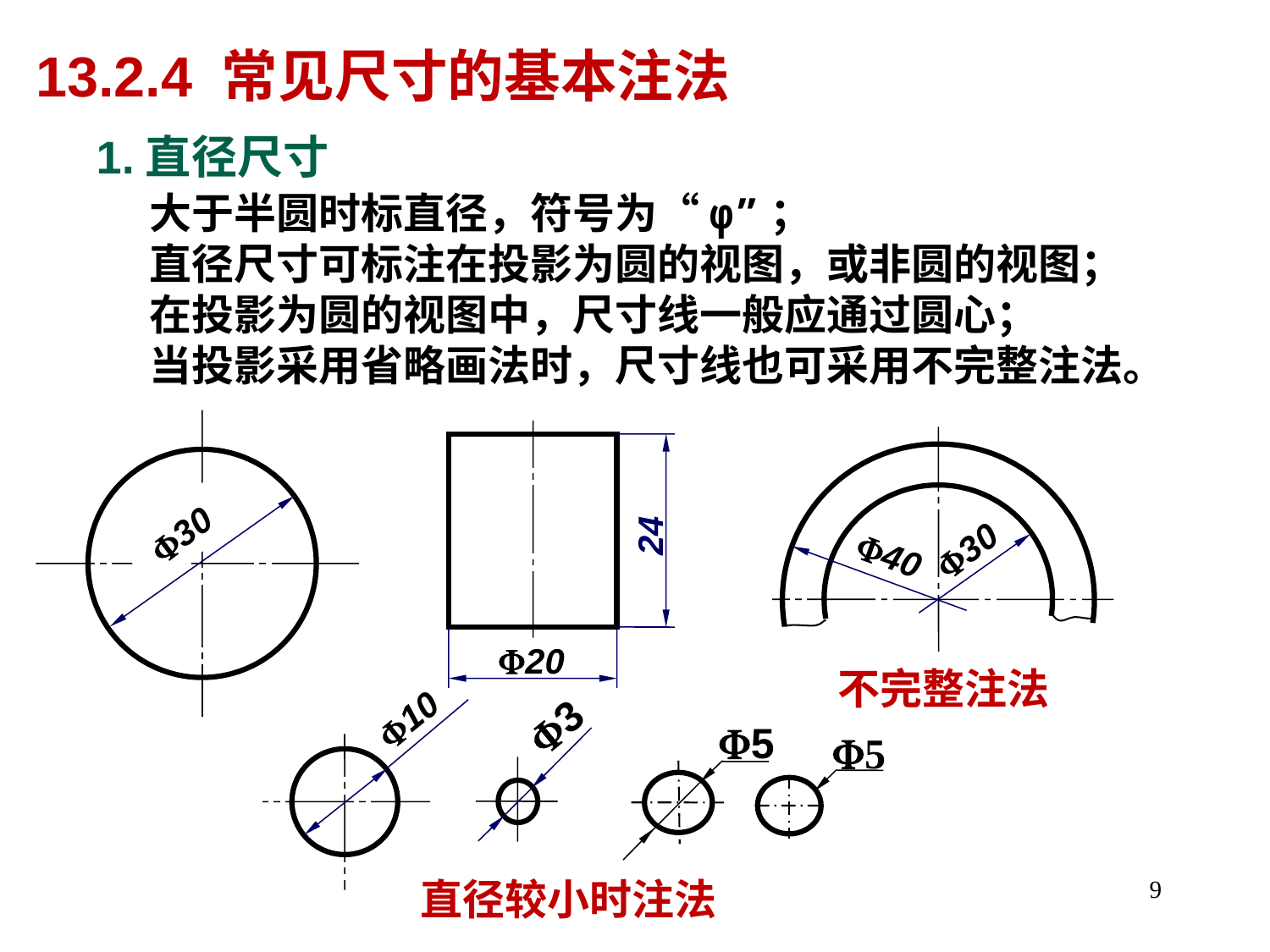

13.2.4 常见尺寸的基本注法
1.直径尺寸
大于半圆时标直径，符号为“φ”；
直径尺寸可标注在投影为圆的视图，或非圆的视图；
在投影为圆的视图中，尺寸线一般应通过圆心；
当投影采用省略画法时，尺寸线也可采用不完整注法。

24

Φ20

Φ30
Φ30
Φ40

不完整注法
Φ10
Φ3

Φ5

Φ5

直径较小时注法
9